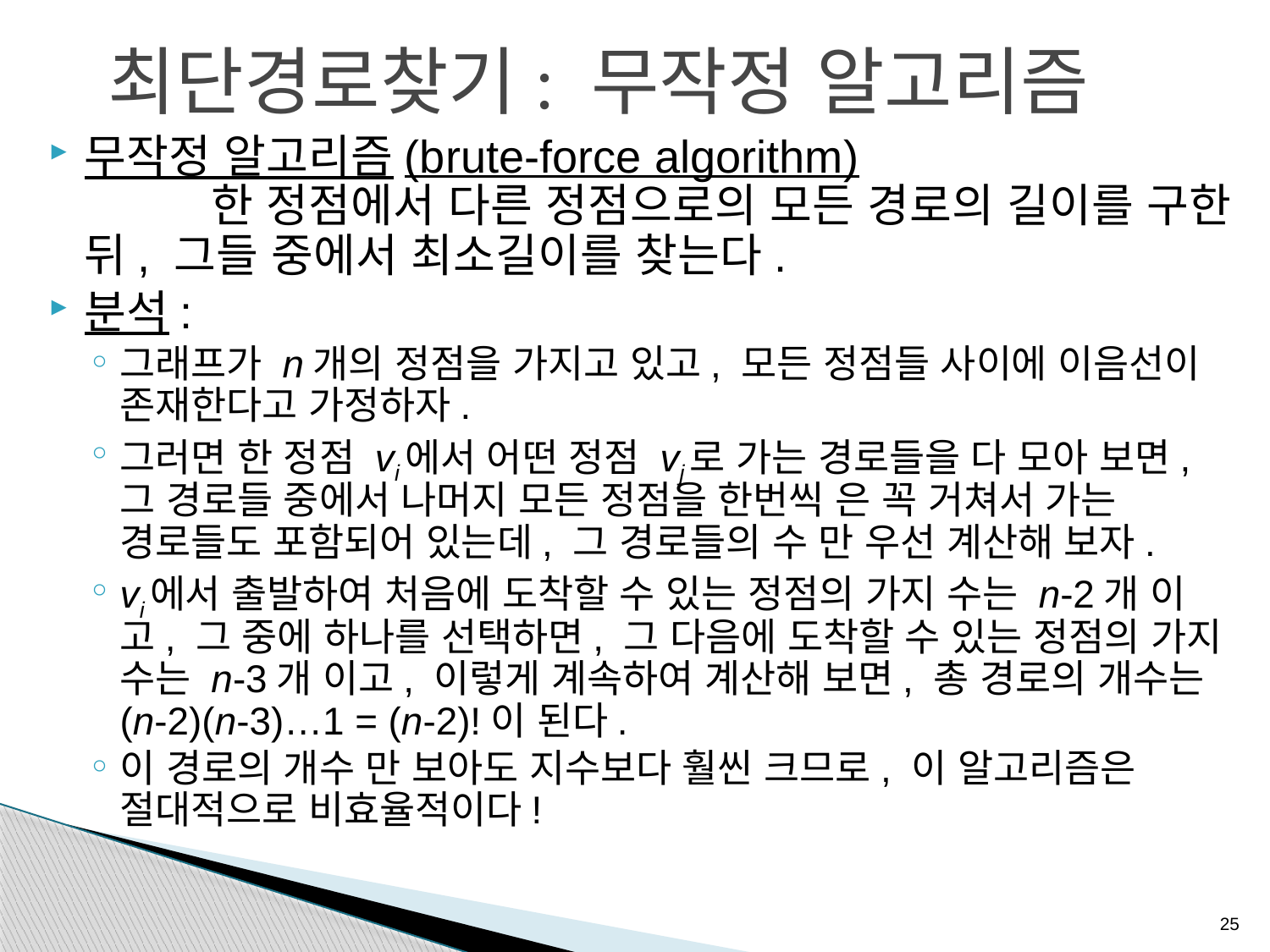

최단경로찾기: 무작정 알고리즘
무작정 알고리즘(brute-force algorithm)				한 정점에서 다른 정점으로의 모든 경로의 길이를 구한 뒤, 그들 중에서 최소길이를 찾는다.
분석:
그래프가 n개의 정점을 가지고 있고, 모든 정점들 사이에 이음선이 존재한다고 가정하자.
그러면 한 정점 vi에서 어떤 정점 vj로 가는 경로들을 다 모아 보면, 그 경로들 중에서 나머지 모든 정점을 한번씩 은 꼭 거쳐서 가는 경로들도 포함되어 있는데, 그 경로들의 수 만 우선 계산해 보자.
vi에서 출발하여 처음에 도착할 수 있는 정점의 가지 수는 n-2개 이고, 그 중에 하나를 선택하면, 그 다음에 도착할 수 있는 정점의 가지 수는 n-3개 이고, 이렇게 계속하여 계산해 보면, 총 경로의 개수는 (n-2)(n-3)…1 = (n-2)!이 된다.
이 경로의 개수 만 보아도 지수보다 훨씬 크므로, 이 알고리즘은 절대적으로 비효율적이다!
25